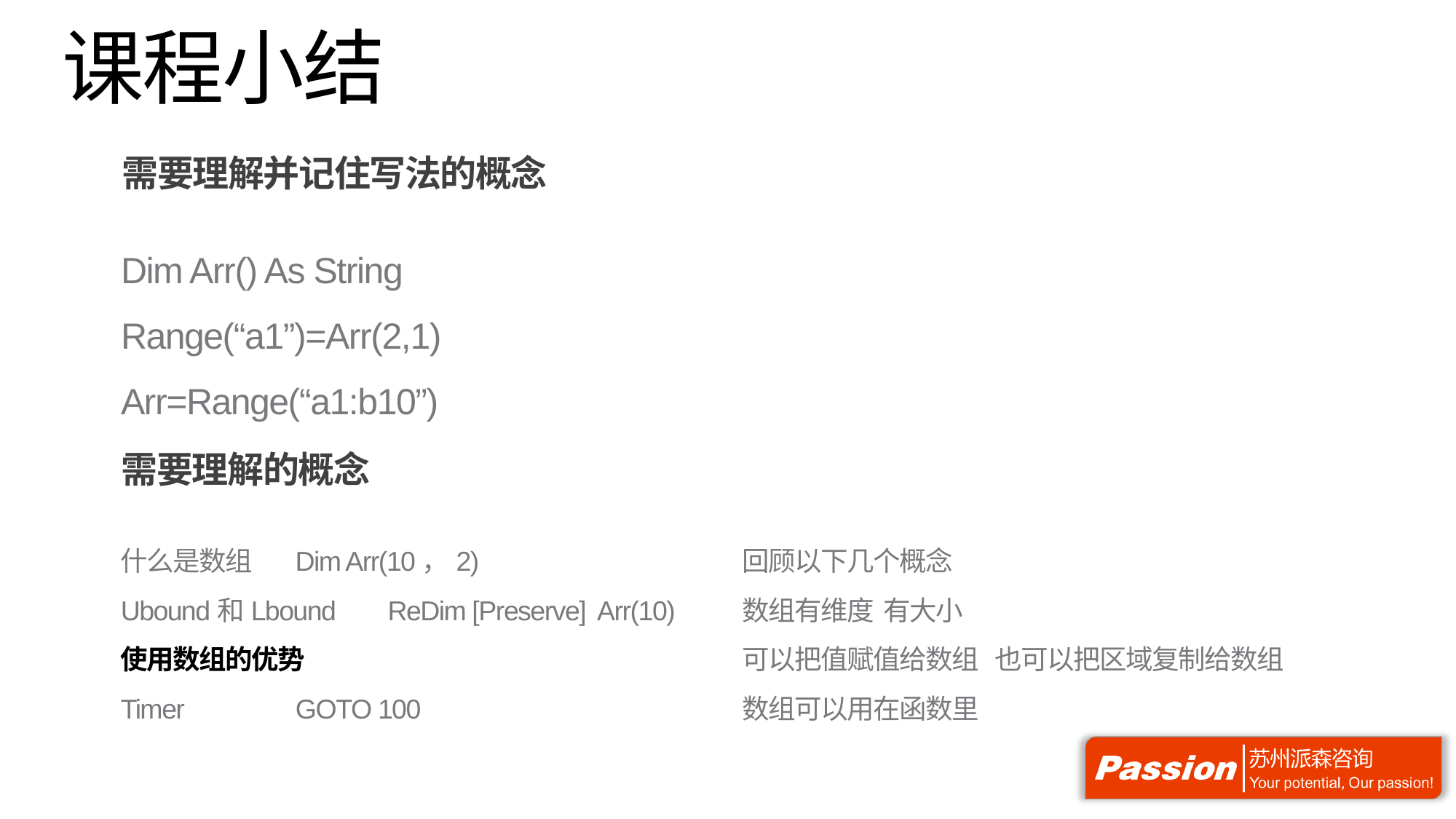

# 课程小结
需要理解并记住写法的概念
Dim Arr() As String
Range(“a1”)=Arr(2,1)
Arr=Range(“a1:b10”)
需要理解的概念
什么是数组       Dim Arr(10，2)
Ubound和Lbound        ReDim [Preserve]  Arr(10)
使用数组的优势
Timer                 GOTO 100
回顾以下几个概念
数组有维度  有大小
可以把值赋值给数组   也可以把区域复制给数组
数组可以用在函数里